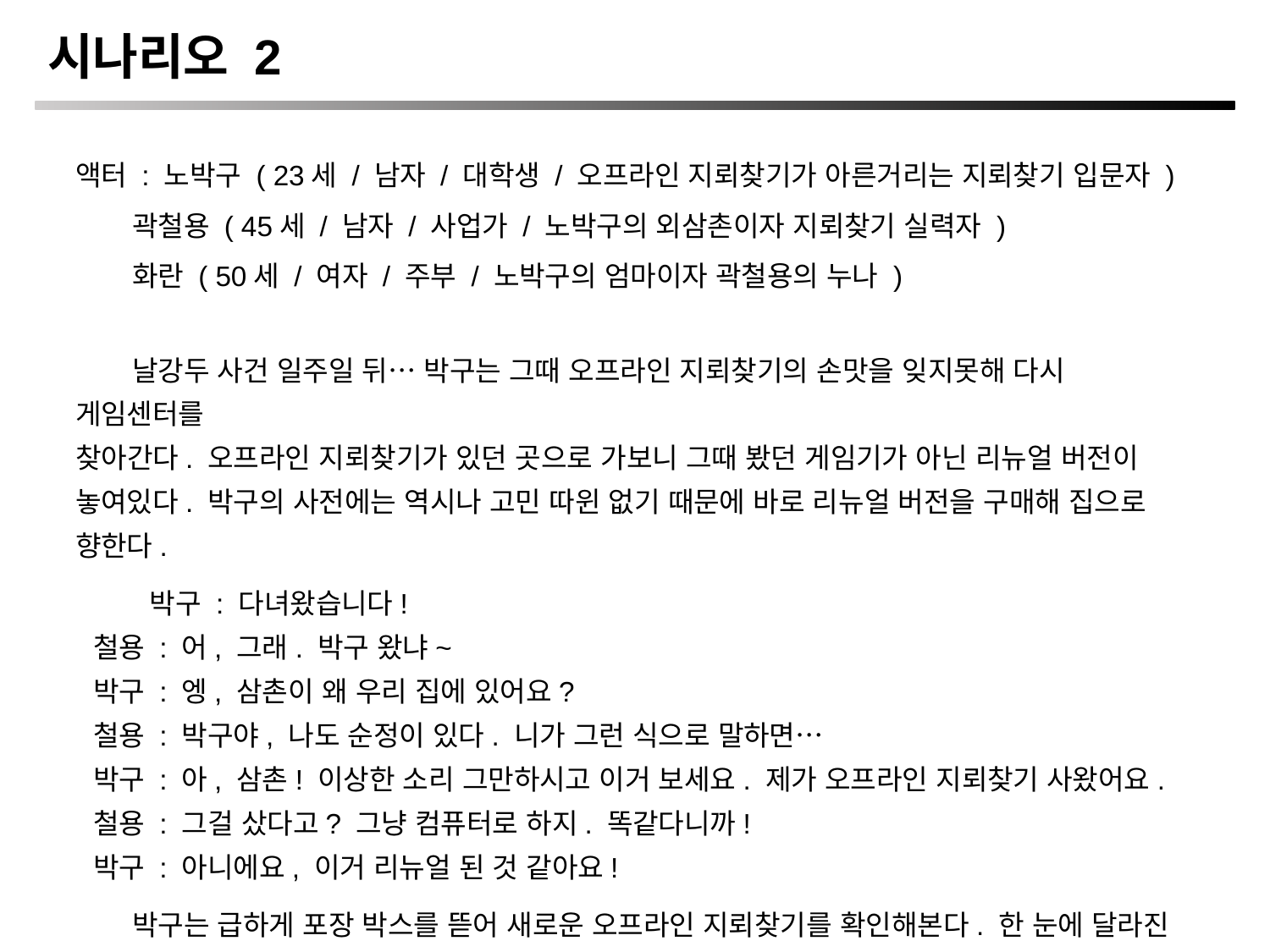

시나리오 2
액터 : 노박구 ( 23세 / 남자 / 대학생 / 오프라인 지뢰찾기가 아른거리는 지뢰찾기 입문자 )
곽철용 ( 45세 / 남자 / 사업가 / 노박구의 외삼촌이자 지뢰찾기 실력자 )
화란 ( 50세 / 여자 / 주부 / 노박구의 엄마이자 곽철용의 누나 )
날강두 사건 일주일 뒤… 박구는 그때 오프라인 지뢰찾기의 손맛을 잊지못해 다시 게임센터를
찾아간다. 오프라인 지뢰찾기가 있던 곳으로 가보니 그때 봤던 게임기가 아닌 리뉴얼 버전이 놓여있다. 박구의 사전에는 역시나 고민 따윈 없기 때문에 바로 리뉴얼 버전을 구매해 집으로 향한다.
박구 : 다녀왔습니다!
철용 : 어, 그래. 박구 왔냐~
박구 : 엥, 삼촌이 왜 우리 집에 있어요?
철용 : 박구야, 나도 순정이 있다. 니가 그런 식으로 말하면…
박구 : 아, 삼촌! 이상한 소리 그만하시고 이거 보세요. 제가 오프라인 지뢰찾기 사왔어요.
철용 : 그걸 샀다고? 그냥 컴퓨터로 하지. 똑같다니까!
박구 : 아니에요, 이거 리뉴얼 된 것 같아요!
박구는 급하게 포장 박스를 뜯어 새로운 오프라인 지뢰찾기를 확인해본다. 한 눈에 달라진 것은
버튼에 숫자가 표시됐던 부분은 온 데 간 데 없고 매끈매끈하다는 것이었다.